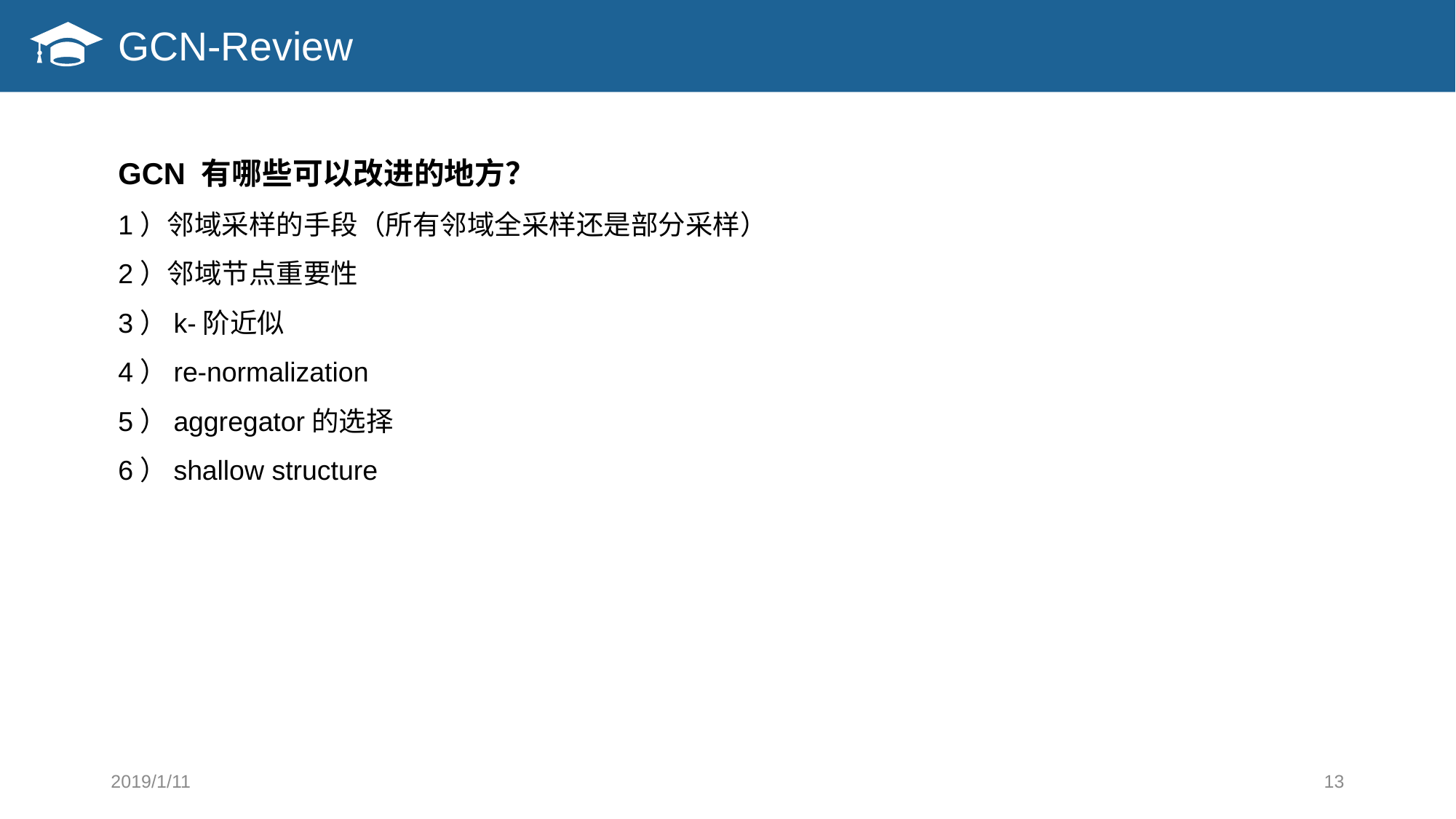

GCN-Review

GCN 有哪些可以改进的地方？
1）邻域采样的手段（所有邻域全采样还是部分采样）
2）邻域节点重要性
3）k-阶近似
4）re-normalization
5）aggregator的选择
6）shallow structure
2019/1/11
13